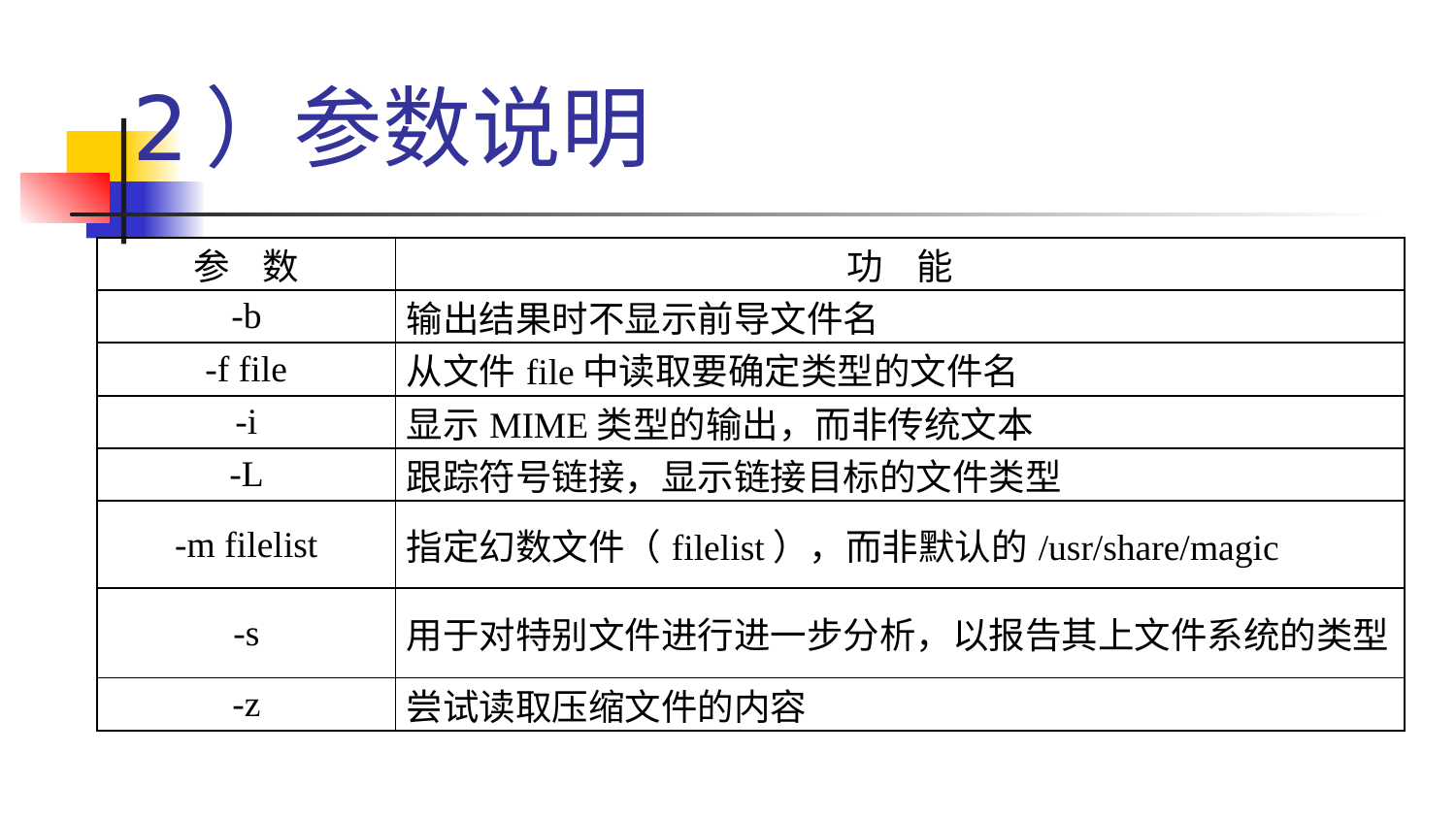

# 2）参数说明
| 参 数 | 功 能 |
| --- | --- |
| -b | 输出结果时不显示前导文件名 |
| -f file | 从文件file中读取要确定类型的文件名 |
| -i | 显示MIME类型的输出，而非传统文本 |
| -L | 跟踪符号链接，显示链接目标的文件类型 |
| -m filelist | 指定幻数文件（filelist），而非默认的/usr/share/magic |
| -s | 用于对特别文件进行进一步分析，以报告其上文件系统的类型 |
| -z | 尝试读取压缩文件的内容 |